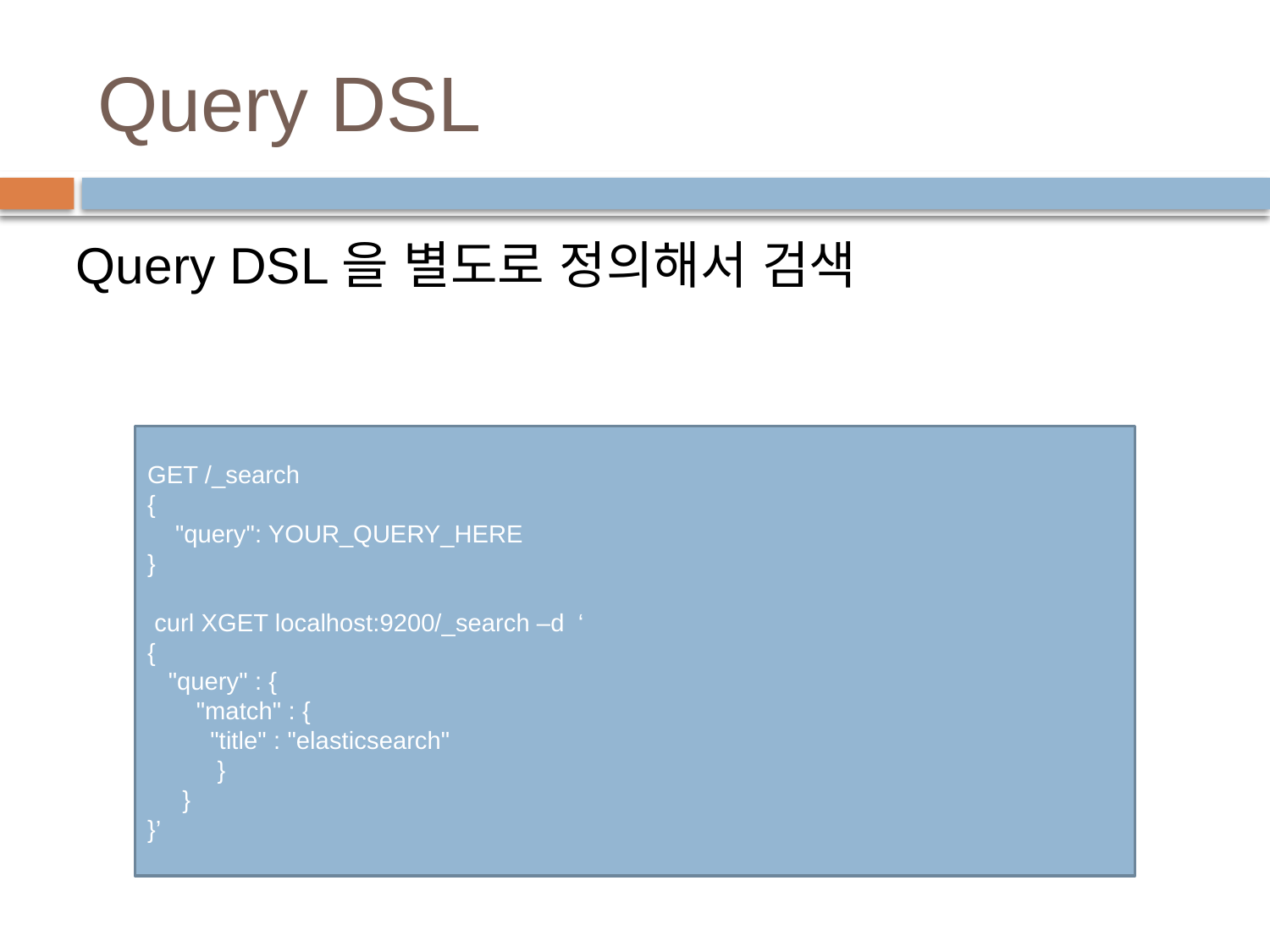

# Query DSL
Query DSL을 별도로 정의해서 검색
GET /_search
{
    "query": YOUR_QUERY_HERE
}

 curl XGET localhost:9200/_search –d  ‘
{
   "query" : {
       "match" : {
         "title" : "elasticsearch"
          }
     }
}’